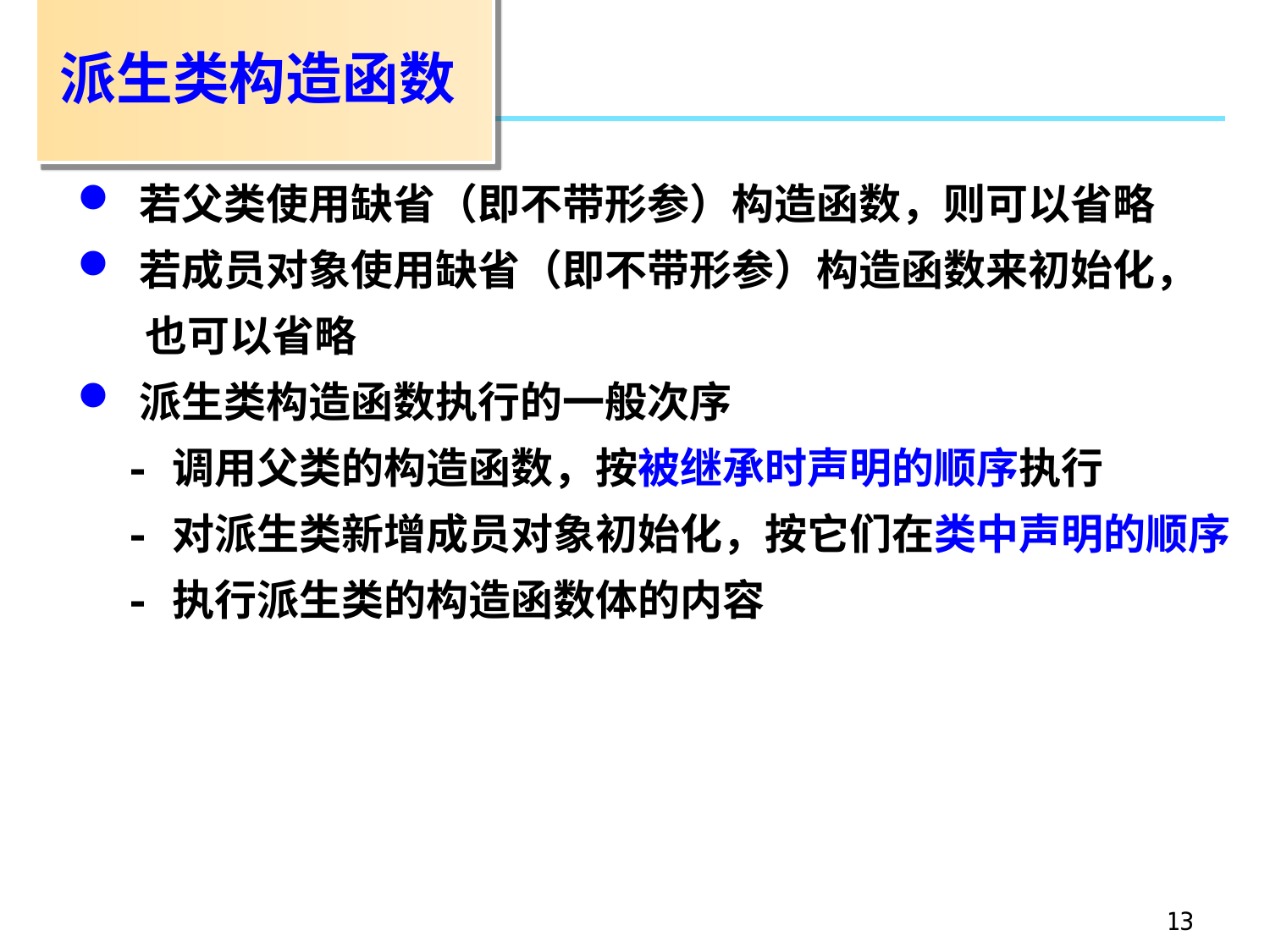

# 派生类构造函数
 若父类使用缺省（即不带形参）构造函数，则可以省略
 若成员对象使用缺省（即不带形参）构造函数来初始化，
    也可以省略
 派生类构造函数执行的一般次序
    - 调用父类的构造函数，按被继承时声明的顺序执行
    - 对派生类新增成员对象初始化，按它们在类中声明的顺序
    - 执行派生类的构造函数体的内容
13